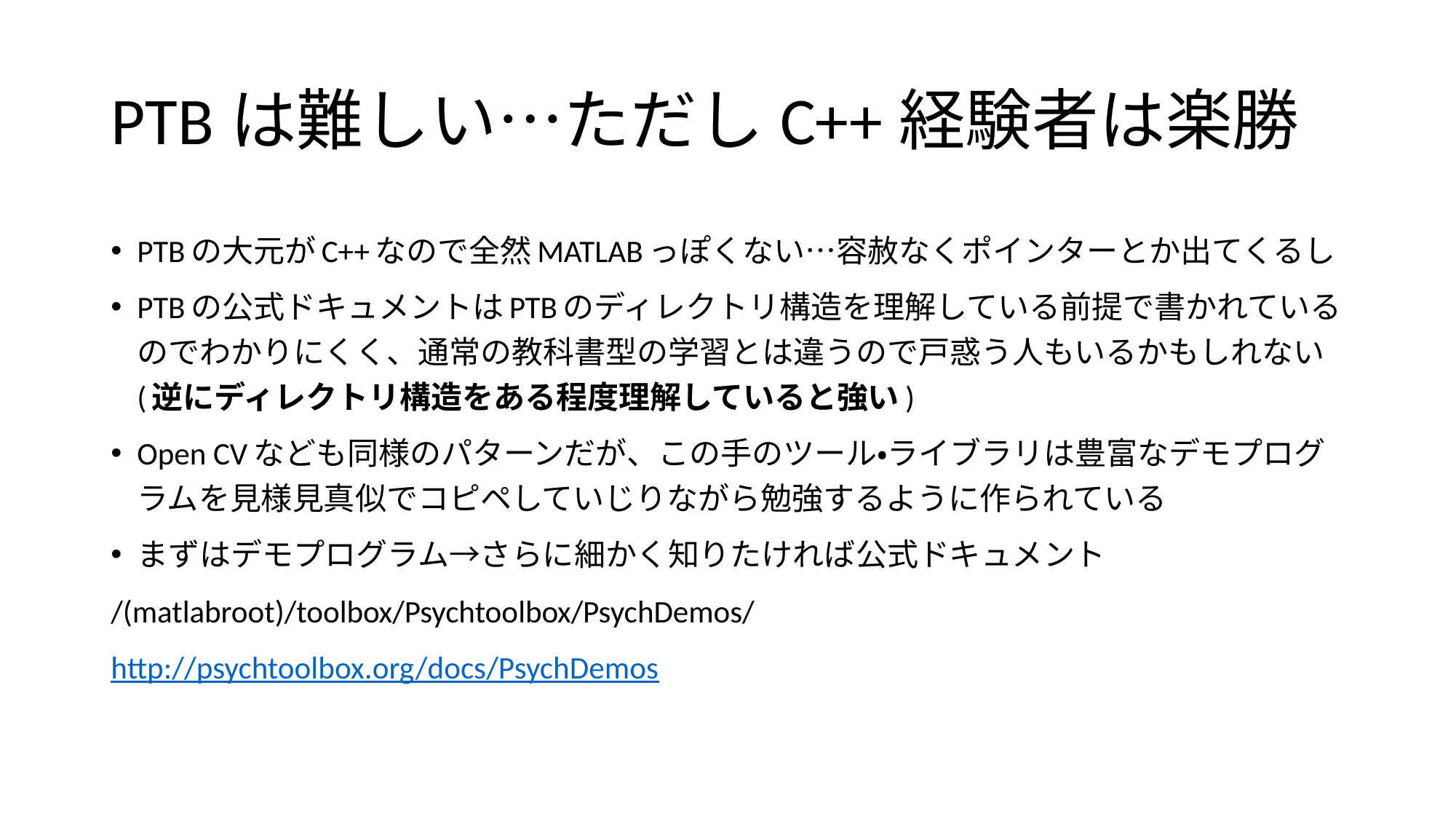

# PTBは難しい…ただしC++経験者は楽勝
PTBの大元がC++なので全然MATLABっぽくない…容赦なくポインターとか出てくるし
PTBの公式ドキュメントはPTBのディレクトリ構造を理解している前提で書かれているのでわかりにくく、通常の教科書型の学習とは違うので戸惑う人もいるかもしれない(逆にディレクトリ構造をある程度理解していると強い)
Open CVなども同様のパターンだが、この手のツール・ライブラリは豊富なデモプログラムを見様見真似でコピペしていじりながら勉強するように作られている
まずはデモプログラム→さらに細かく知りたければ公式ドキュメント
/(matlabroot)/toolbox/Psychtoolbox/PsychDemos/
http://psychtoolbox.org/docs/PsychDemos